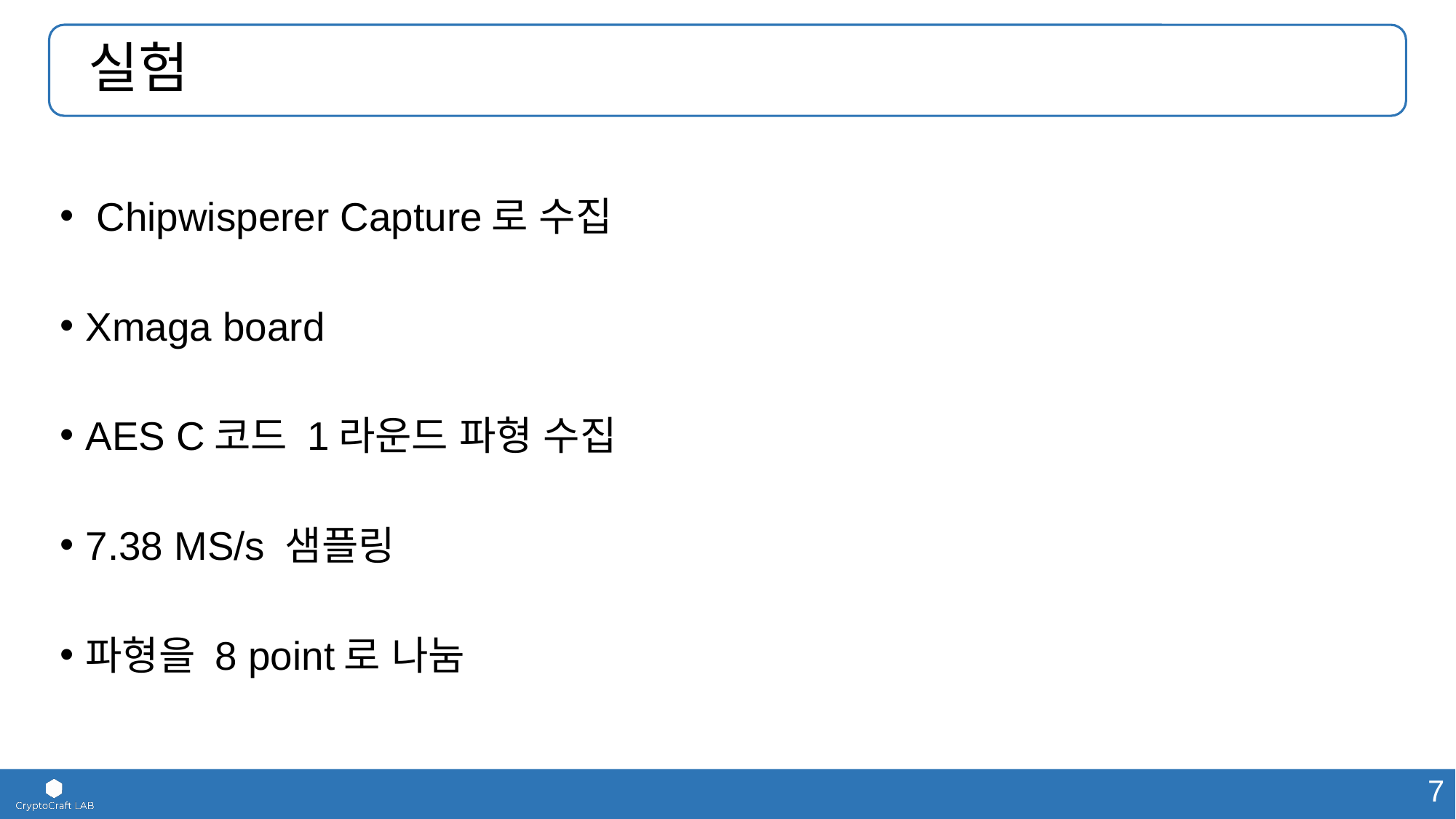

# 실험
 Chipwisperer Capture로 수집
Xmaga board
AES C코드 1라운드 파형 수집
7.38 MS/s 샘플링
파형을 8 point로 나눔